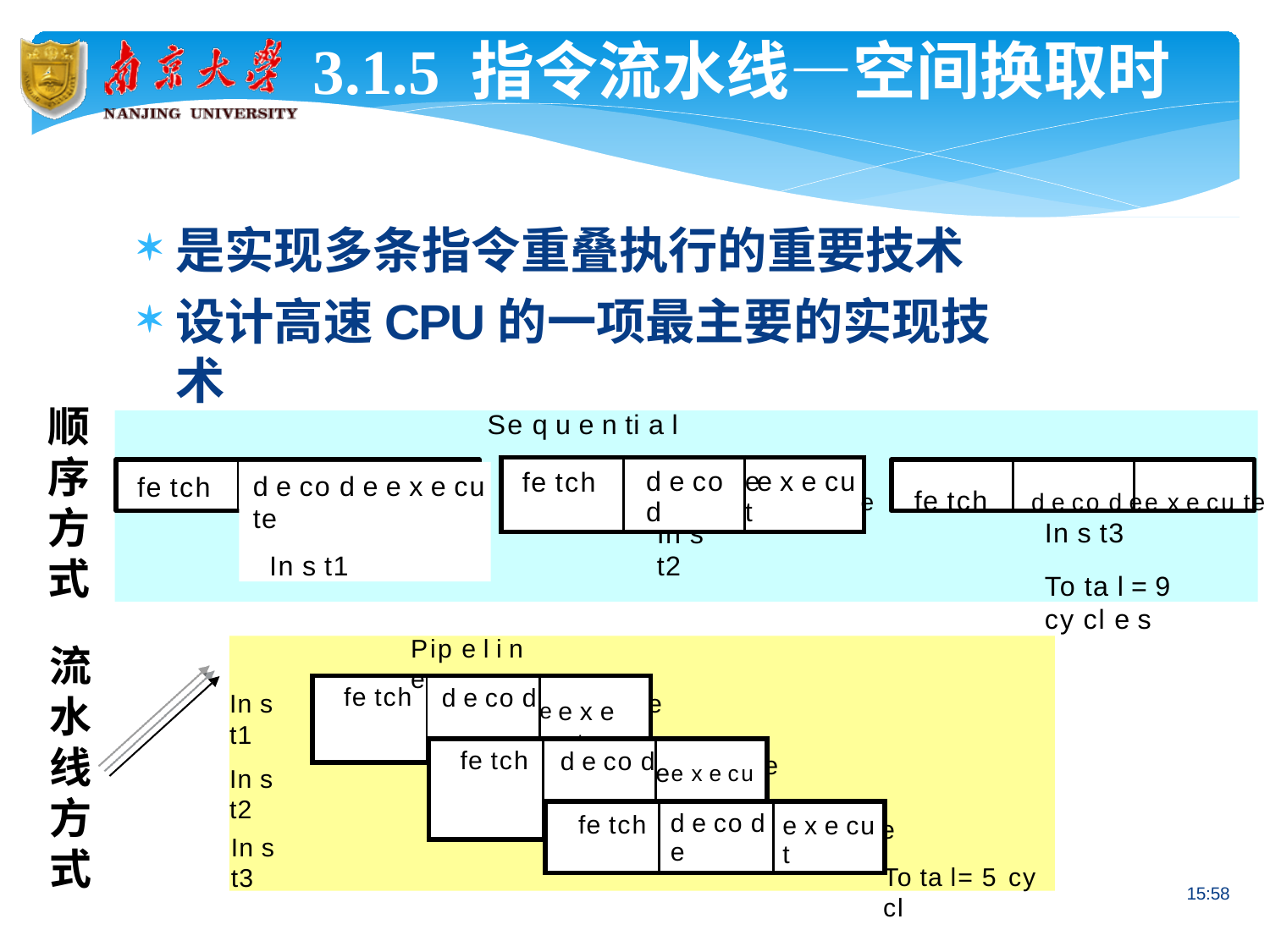

# 3.1.5 指令流水线—空间换取时间

是实现多条指令重叠执行的重要技术
设计高速CPU的一项最主要的实现技术
顺 序 方 式

Se q u e n ti a l
| fe tch | d e co d | ee x e cu t |
| --- | --- | --- |

fe tch
d e co d e e x e cu te
In s t1
e	fe tch	d e co d ee x e cu te
In s t3
To ta l = 9 cy cl e s
In s t2
Pip e l i n e

流 水 线 方 式

| fe tch | d e co d | e e x e cu t |
| --- | --- | --- |

In s t1
e
| fe tch | d e co d | ee x e cu t |
| --- | --- | --- |
e
In s t2
| fe tch | d e co d e | e x e cu t |
| --- | --- | --- |
e
In s t3
To ta l= 5 cy cl
15:58